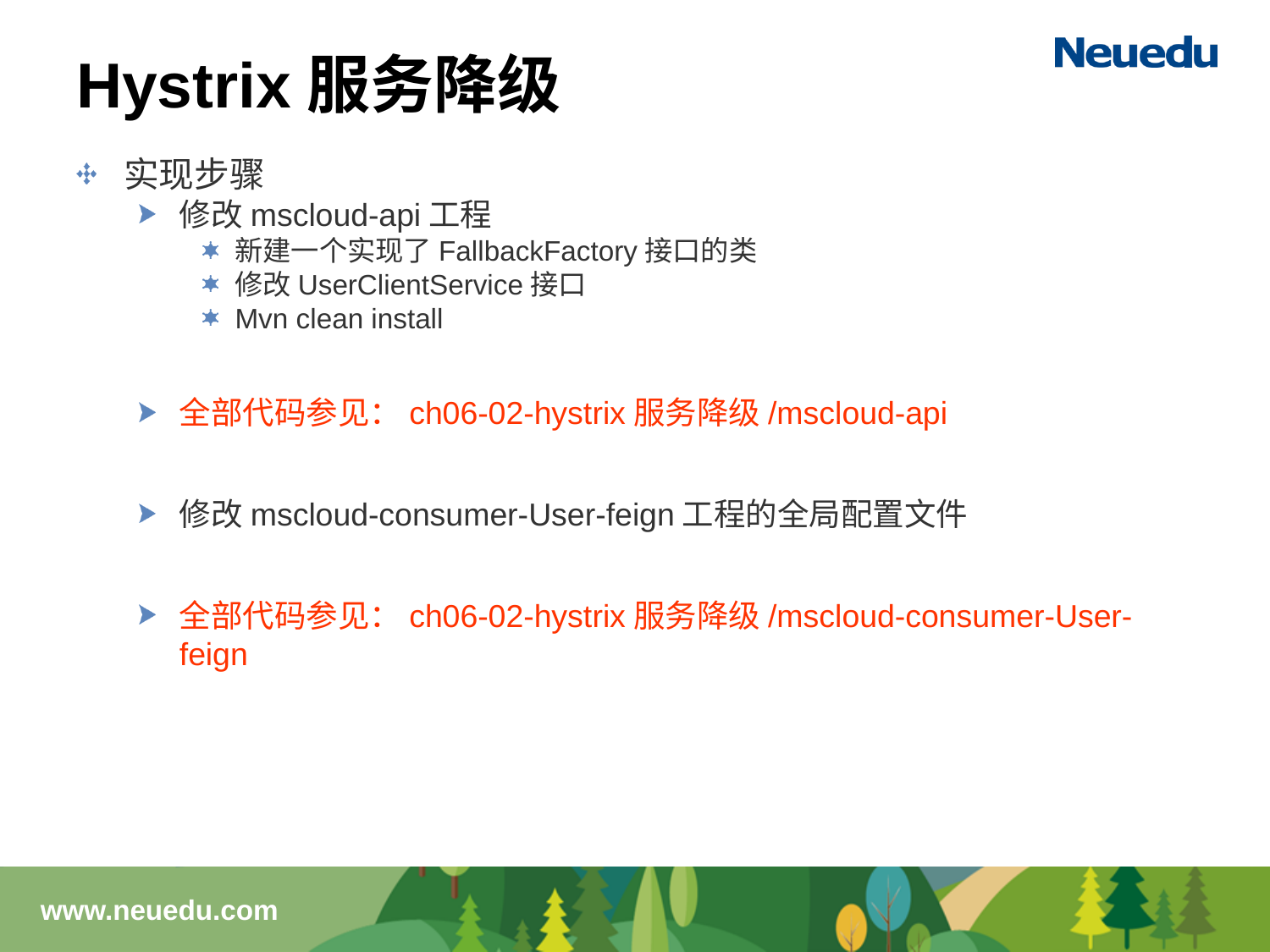

# Hystrix服务降级
实现步骤
修改mscloud-api工程
新建一个实现了FallbackFactory接口的类
修改UserClientService接口
Mvn clean install

全部代码参见：ch06-02-hystrix服务降级/mscloud-api

修改mscloud-consumer-User-feign工程的全局配置文件

全部代码参见：ch06-02-hystrix服务降级/mscloud-consumer-User-feign